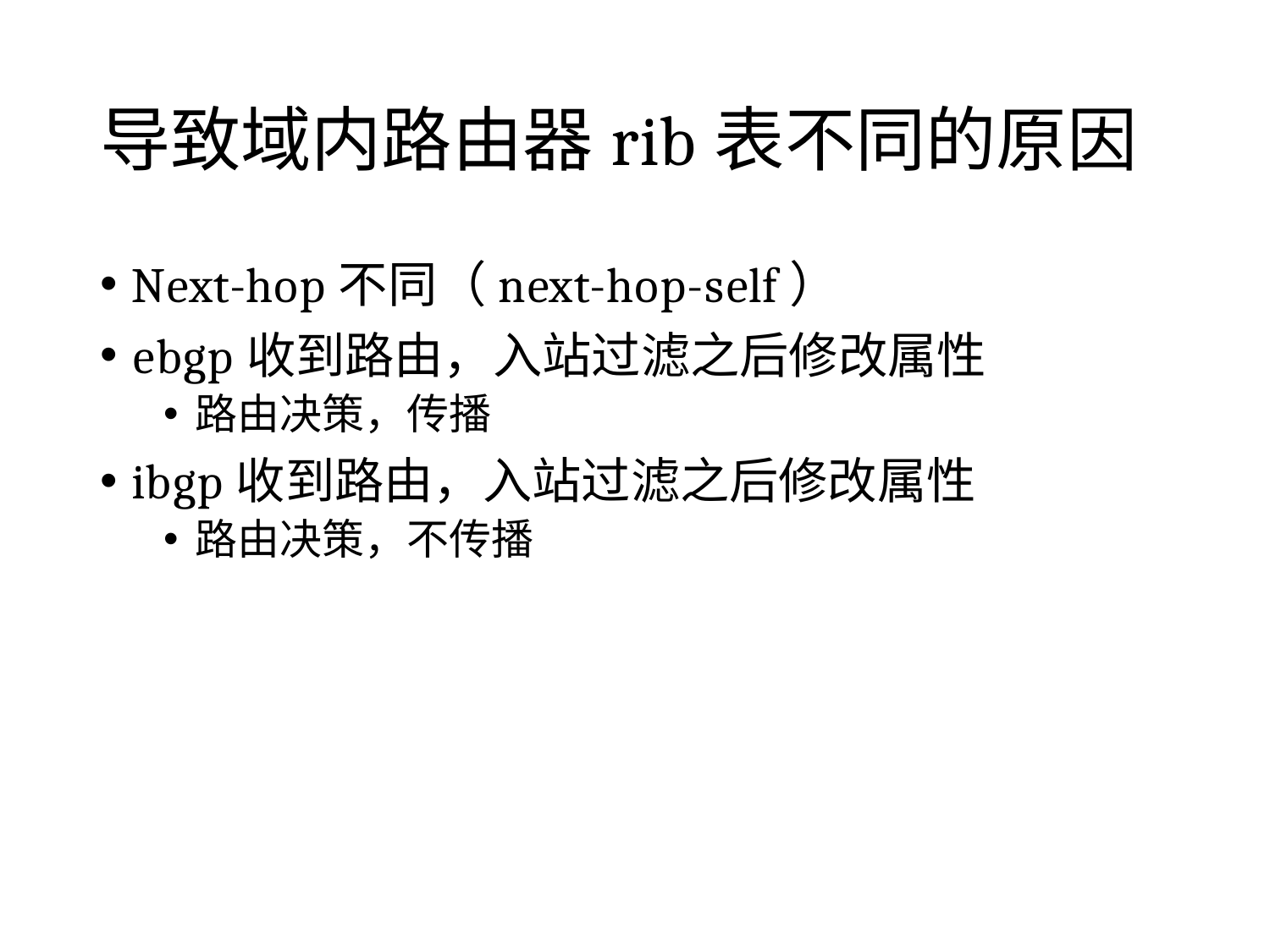

# 导致域内路由器rib表不同的原因
Next-hop不同（next-hop-self）
ebgp收到路由，入站过滤之后修改属性
路由决策，传播
ibgp收到路由，入站过滤之后修改属性
路由决策，不传播